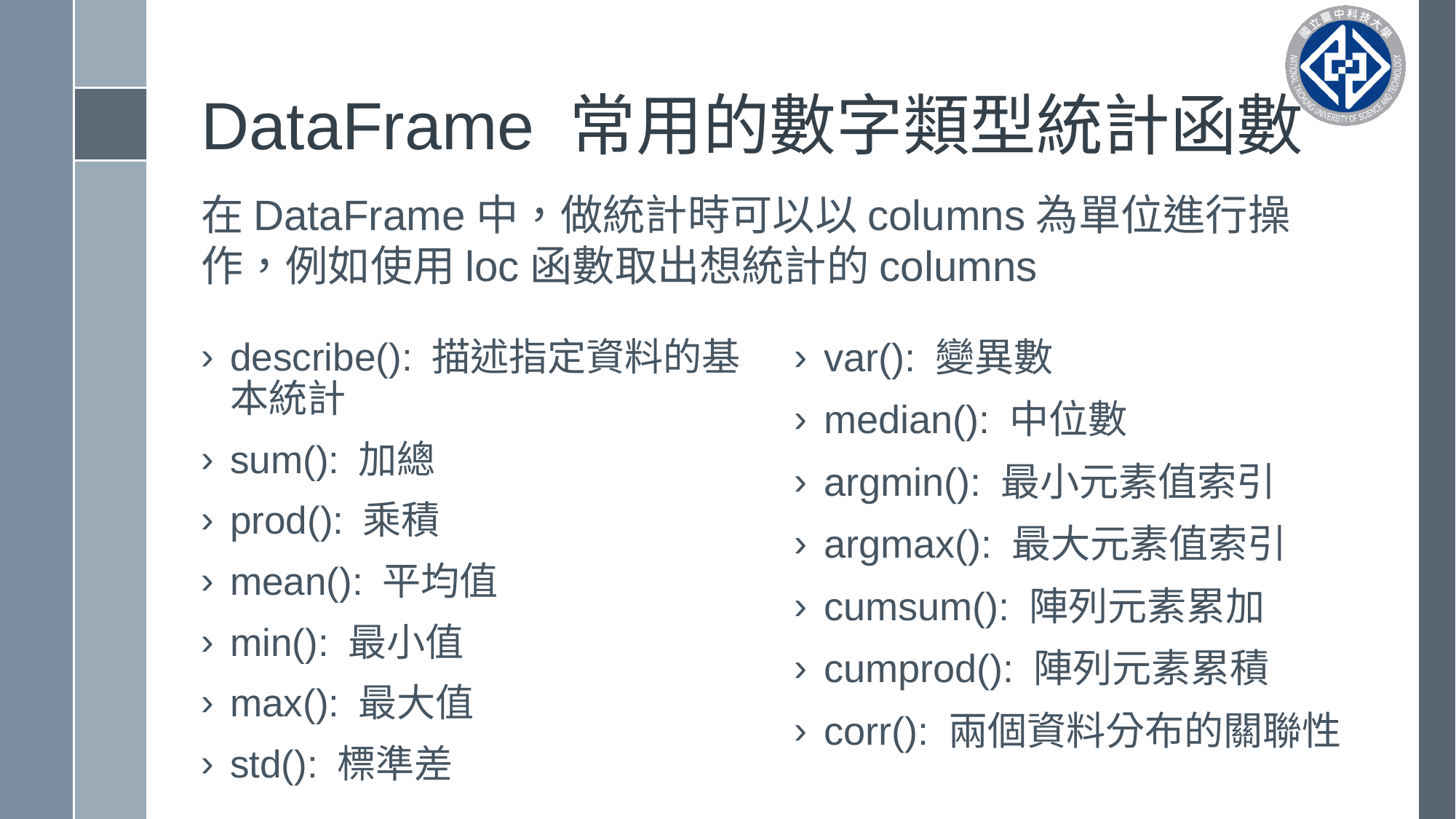

# DataFrame 常用的數字類型統計函數
在DataFrame中，做統計時可以以columns為單位進行操作，例如使用loc函數取出想統計的columns

describe(): 描述指定資料的基本統計
sum(): 加總
prod(): 乘積
mean(): 平均值
min(): 最小值
max(): 最大值
std(): 標準差
var(): 變異數
median(): 中位數
argmin(): 最小元素值索引
argmax(): 最大元素值索引
cumsum(): 陣列元素累加
cumprod(): 陣列元素累積
corr(): 兩個資料分布的關聯性